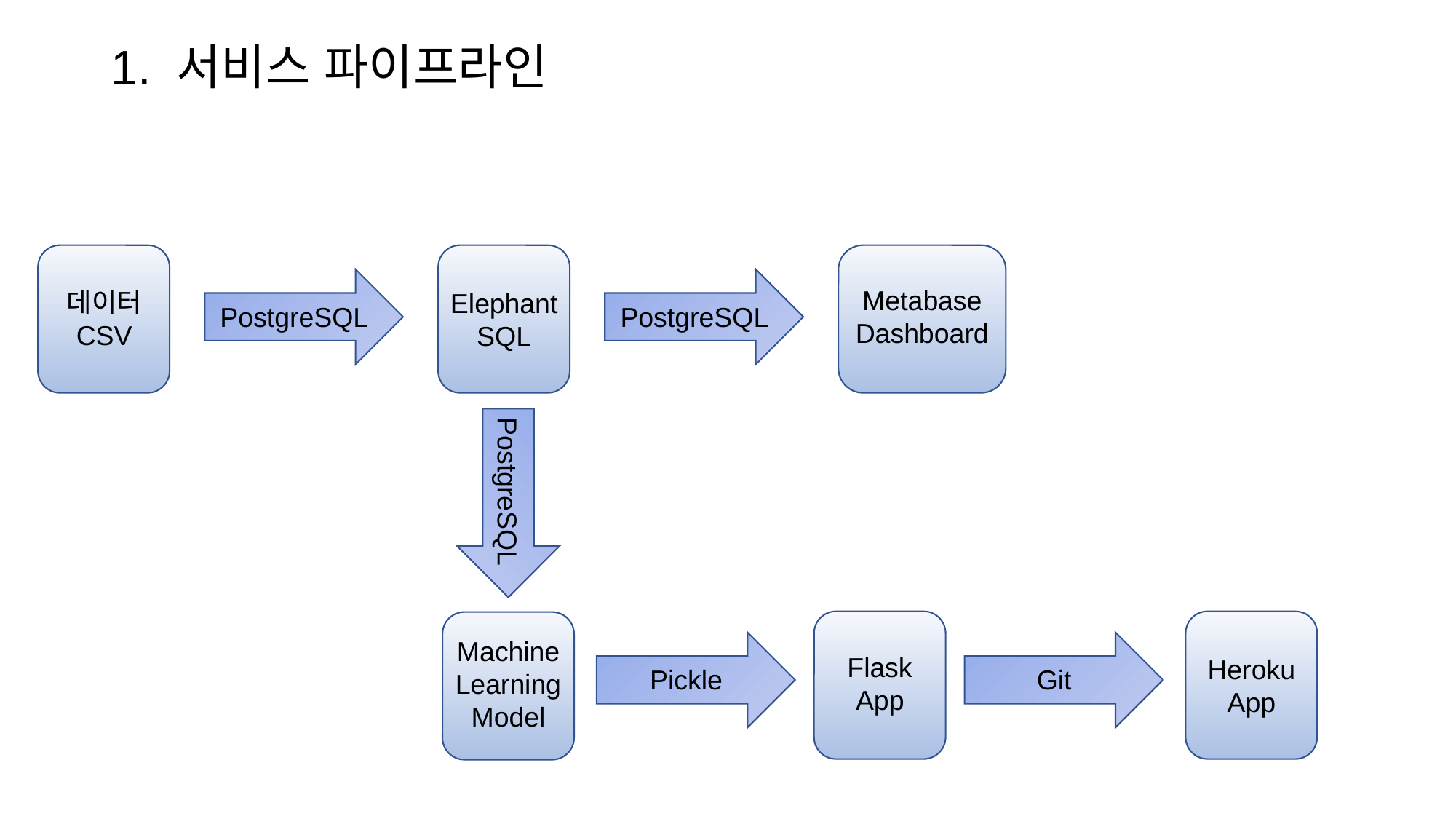

# 1. 서비스 파이프라인

Metabase
Dashboard
데이터
CSV
ElephantSQL
PostgreSQL
PostgreSQL

PostgreSQL

Machine Learning Model

Flask App
Heroku
App
Pickle
Git